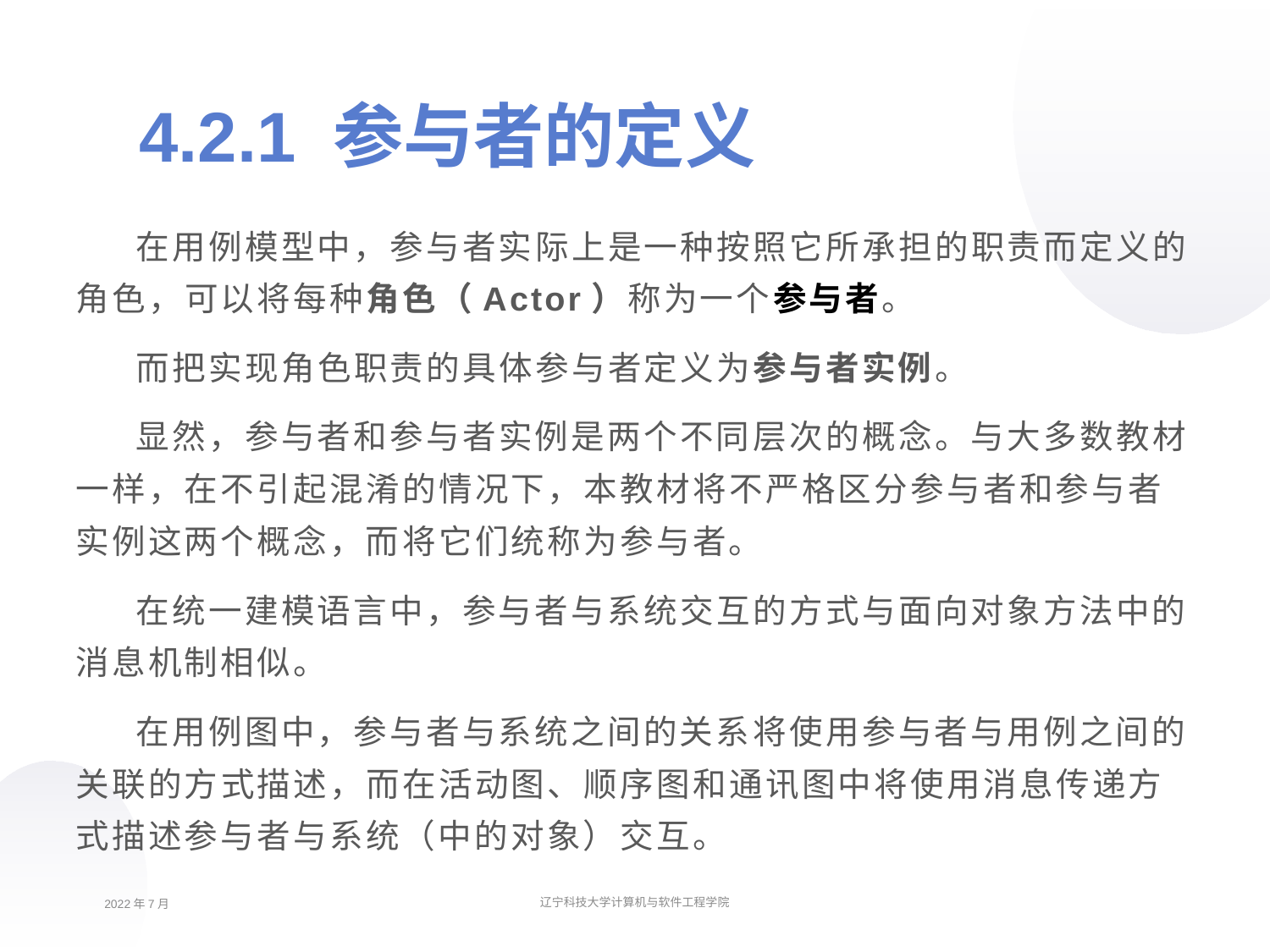

4.2.1 参与者的定义
在用例模型中，参与者实际上是一种按照它所承担的职责而定义的角色，可以将每种角色（Actor）称为一个参与者。
而把实现角色职责的具体参与者定义为参与者实例。
显然，参与者和参与者实例是两个不同层次的概念。与大多数教材一样，在不引起混淆的情况下，本教材将不严格区分参与者和参与者实例这两个概念，而将它们统称为参与者。
在统一建模语言中，参与者与系统交互的方式与面向对象方法中的消息机制相似。
在用例图中，参与者与系统之间的关系将使用参与者与用例之间的关联的方式描述，而在活动图、顺序图和通讯图中将使用消息传递方式描述参与者与系统（中的对象）交互。

2022年7月
辽宁科技大学计算机与软件工程学院
13